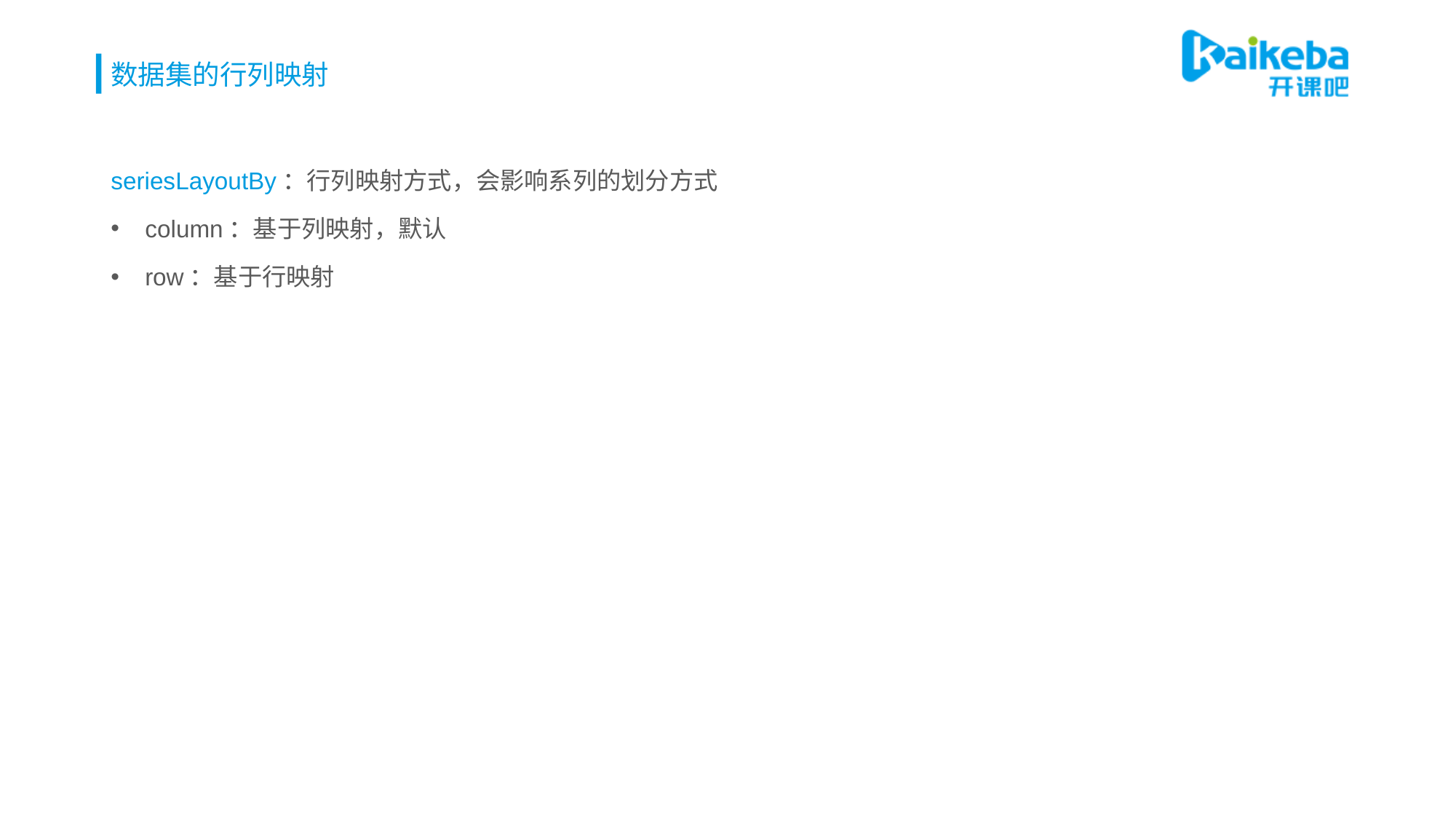

# 数据集的行列映射
seriesLayoutBy：行列映射方式，会影响系列的划分方式
column：基于列映射，默认
row：基于行映射